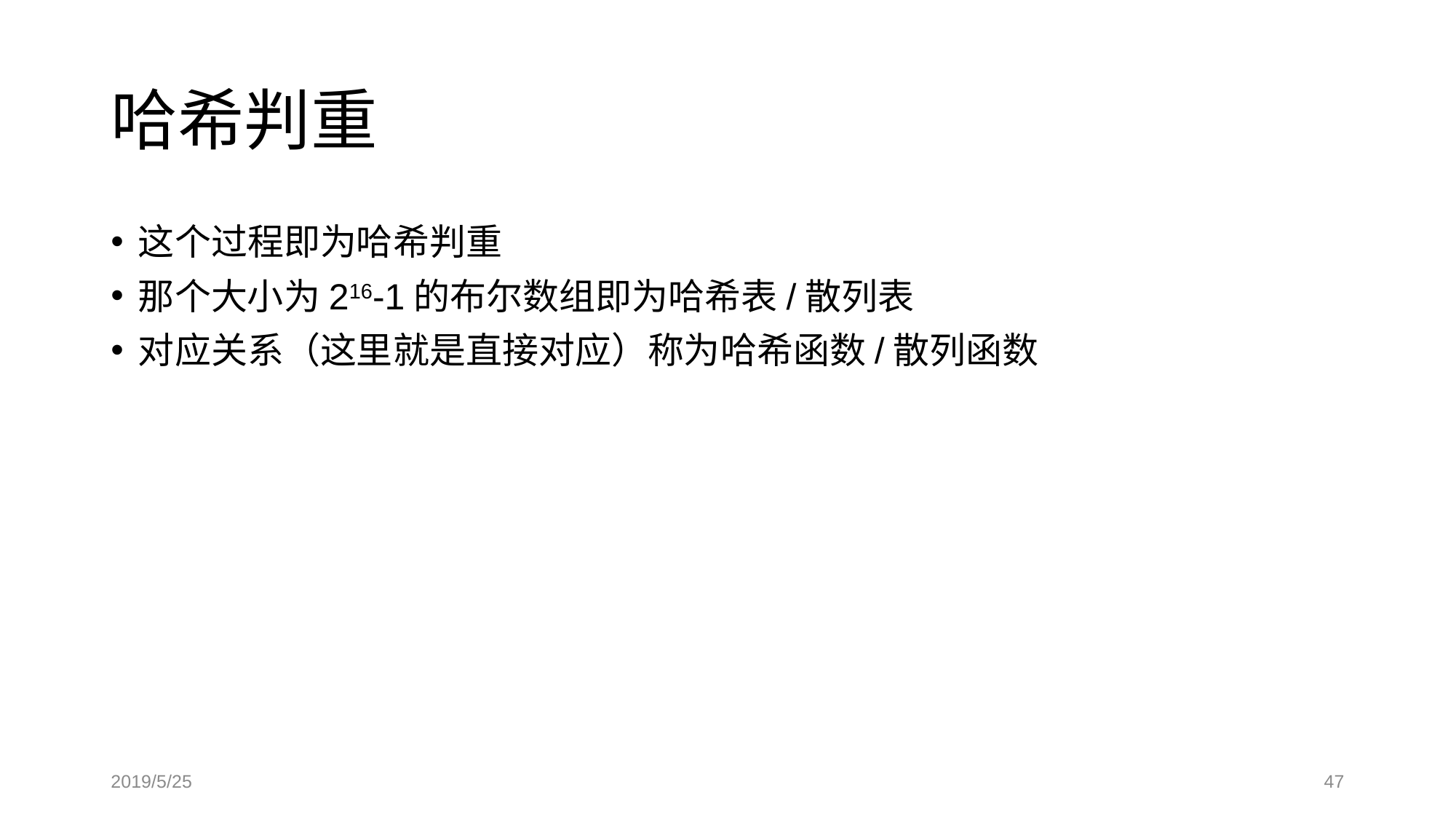

# 哈希判重
这个过程即为哈希判重
那个大小为216-1的布尔数组即为哈希表/散列表
对应关系（这里就是直接对应）称为哈希函数/散列函数
2019/5/25
47